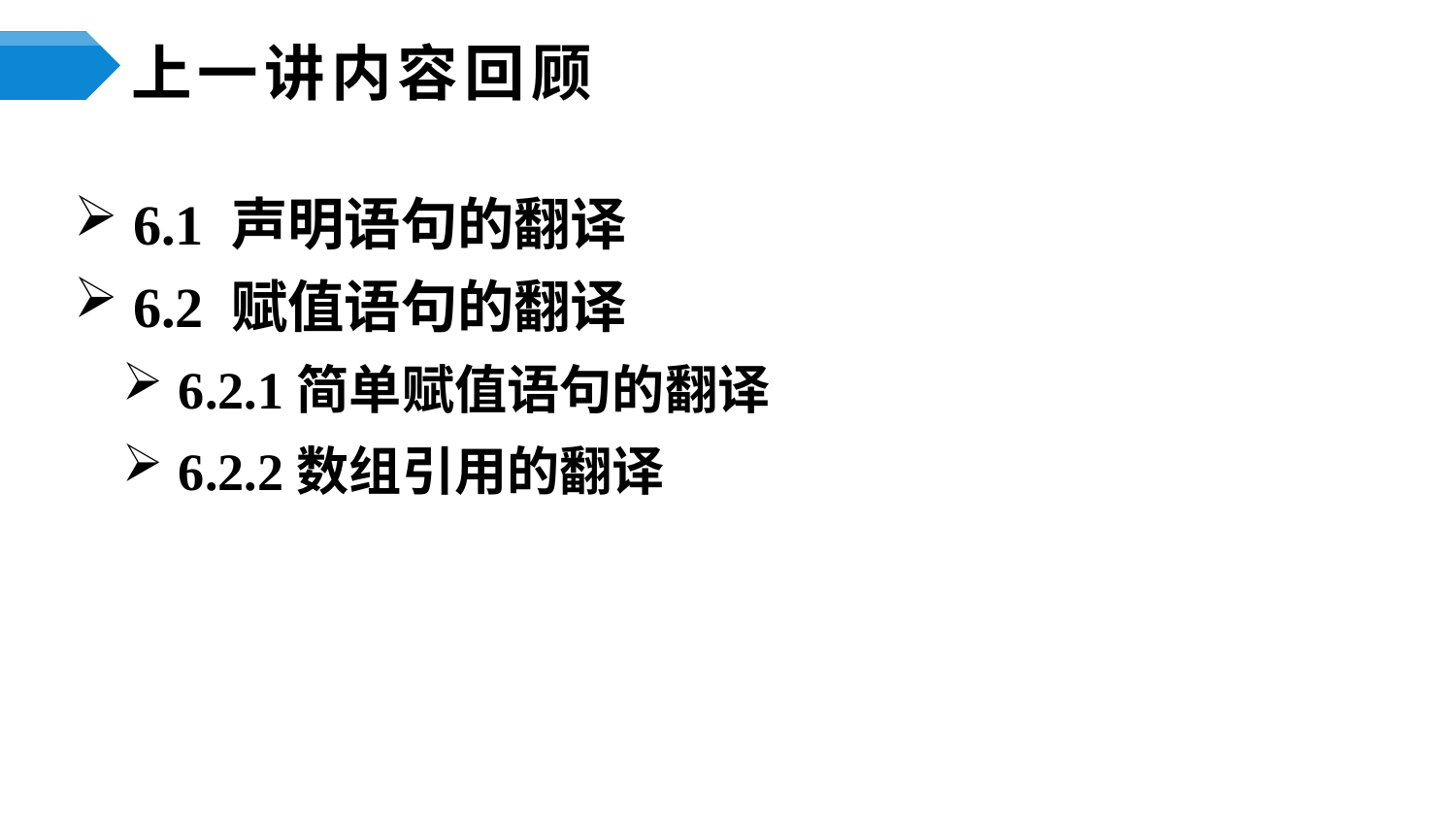

# 上一讲内容回顾
 6.1 声明语句的翻译
 6.2 赋值语句的翻译
 6.2.1简单赋值语句的翻译
 6.2.2数组引用的翻译